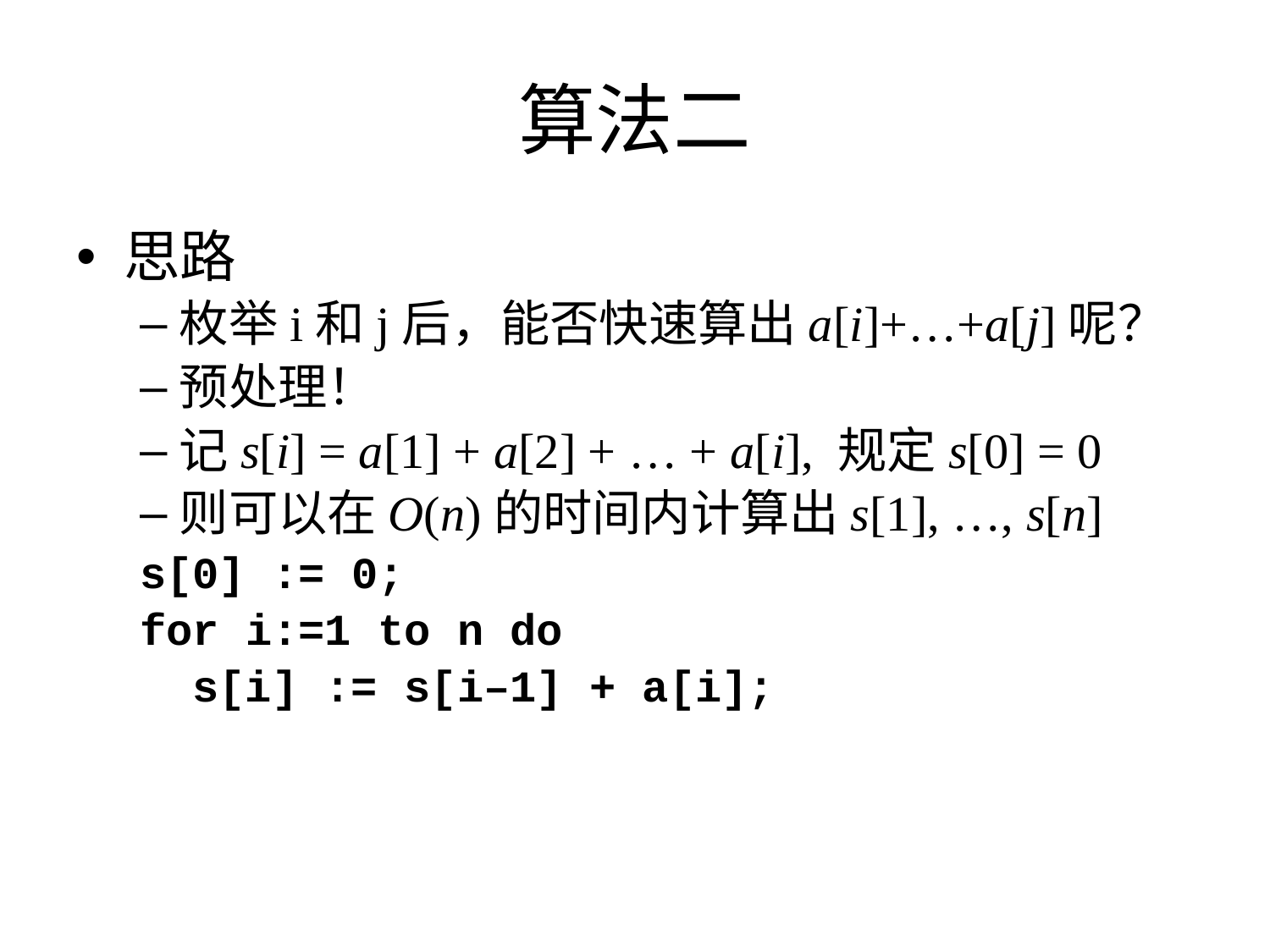

# 算法二
思路
枚举i和j后，能否快速算出a[i]+…+a[j]呢？
预处理！
记s[i] = a[1] + a[2] + … + a[i], 规定s[0] = 0
则可以在O(n)的时间内计算出s[1], …, s[n]
s[0] := 0;
for i:=1 to n do
  s[i] := s[i–1] + a[i];